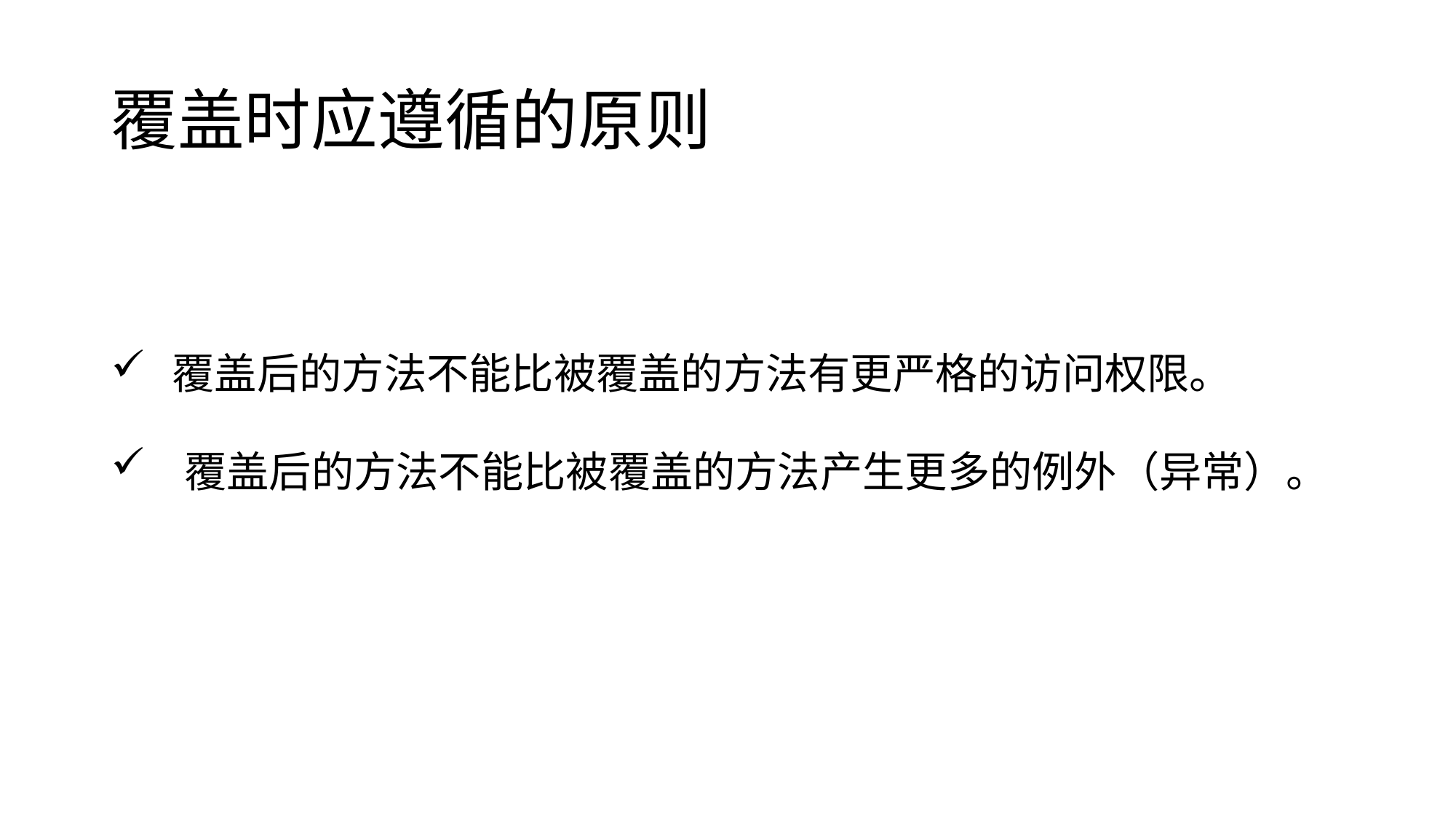

# 覆盖时应遵循的原则

覆盖后的方法不能比被覆盖的方法有更严格的访问权限。
   覆盖后的方法不能比被覆盖的方法产生更多的例外（异常）。